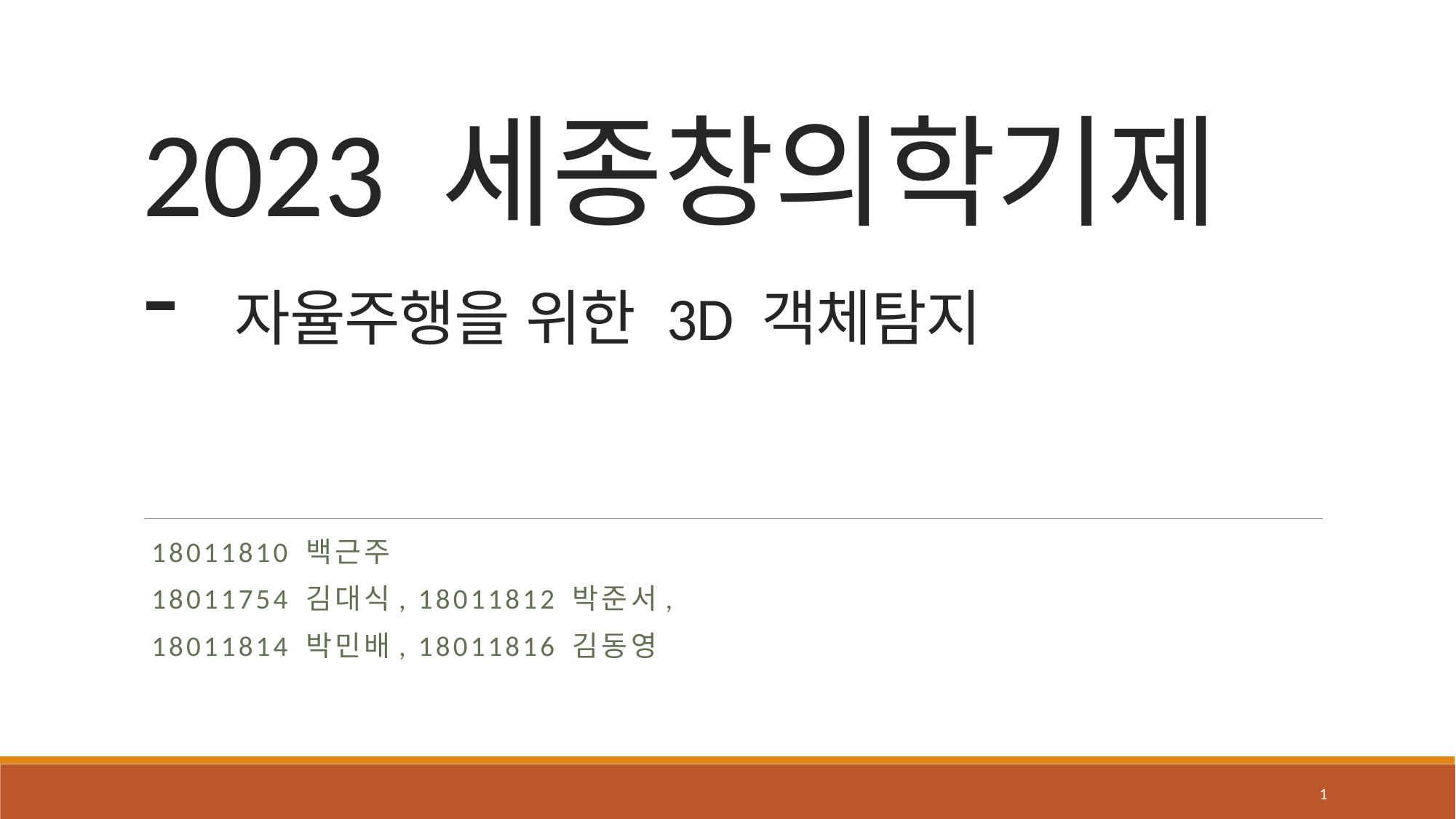

# 2023 세종창의학기제 - 자율주행을 위한 3D 객체탐지
 18011810 백근주
 18011754 김대식, 18011812 박준서,
 18011814 박민배, 18011816 김동영

1